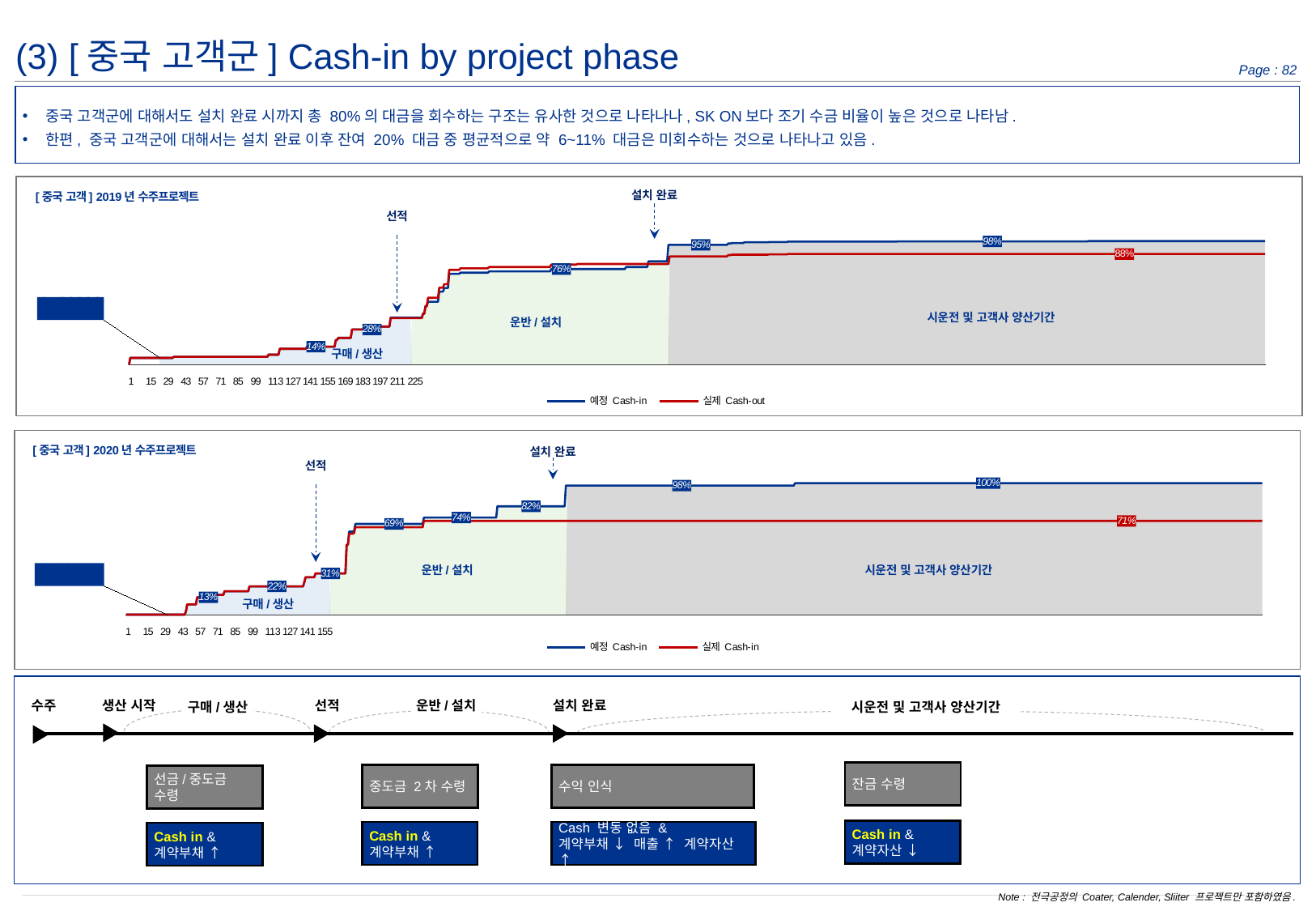

(3) [중국 고객군] Cash-in by project phase
중국 고객군에 대해서도 설치 완료 시까지 총 80%의 대금을 회수하는 구조는 유사한 것으로 나타나나, SK ON보다 조기 수금 비율이 높은 것으로 나타남.
한편, 중국 고객군에 대해서는 설치 완료 이후 잔여 20% 대금 중 평균적으로 약 6~11% 대금은 미회수하는 것으로 나타나고 있음.

### Chart: [중국 고객] 2019년 수주프로젝트

| Category |  |  |  |  |  |  |
|---|---|---|---|---|---|---|
설치 완료
선적
시운전 및 고객사 양산기간
운반/설치
구매/생산

### Chart: [중국 고객] 2020년 수주프로젝트

| Category |  |  |  |  |  |  |
|---|---|---|---|---|---|---|
설치 완료
선적
운반/설치
시운전 및 고객사 양산기간
구매/생산

수주
생산 시작
선적
운반/설치
설치 완료
구매/생산
시운전 및 고객사 양산기간

잔금 수령
중도금 2차 수령
수익 인식
선금/중도금 수령

Cash in & 계약자산 ↓
Cash in &
계약부채 ↑
Cash 변동 없음 &
계약부채 ↓  매출 ↑  계약자산 ↑
Cash in &
계약부채 ↑

Note : 전극공정의 Coater, Calender, Sliiter 프로젝트만 포함하였음.